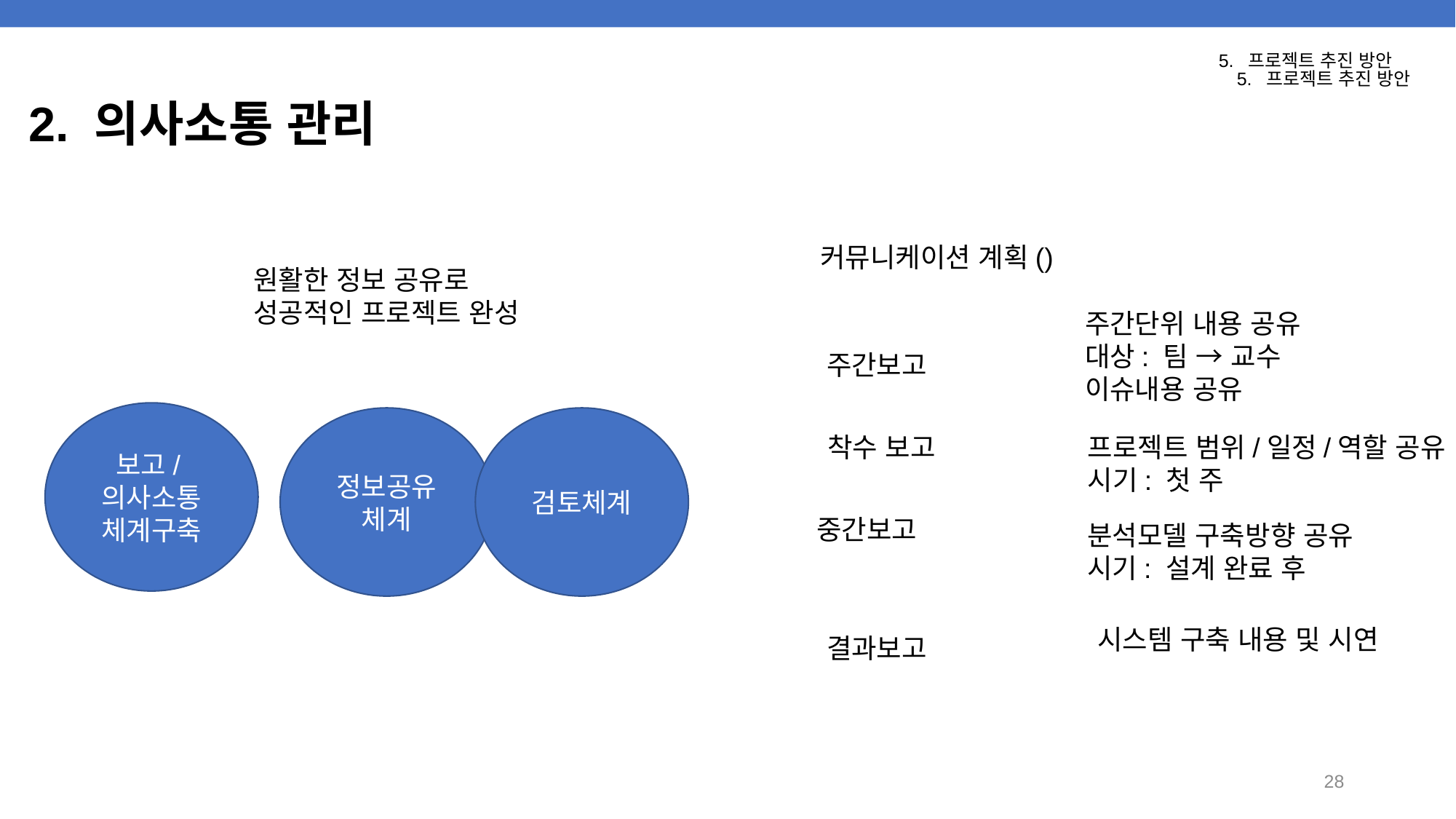

5.  프로젝트 추진 방안
5.  프로젝트 추진 방안
# 2. 의사소통 관리
커뮤니케이션 계획()
원활한 정보 공유로
성공적인 프로젝트 완성
주간단위 내용 공유
대상: 팀 → 교수
이슈내용 공유
주간보고
보고/의사소통
체계구축
정보공유
체계
검토체계
착수 보고
프로젝트 범위/일정/역할 공유
시기: 첫 주
중간보고
분석모델 구축방향 공유
시기: 설계 완료 후
시스템 구축 내용 및 시연
결과보고
28